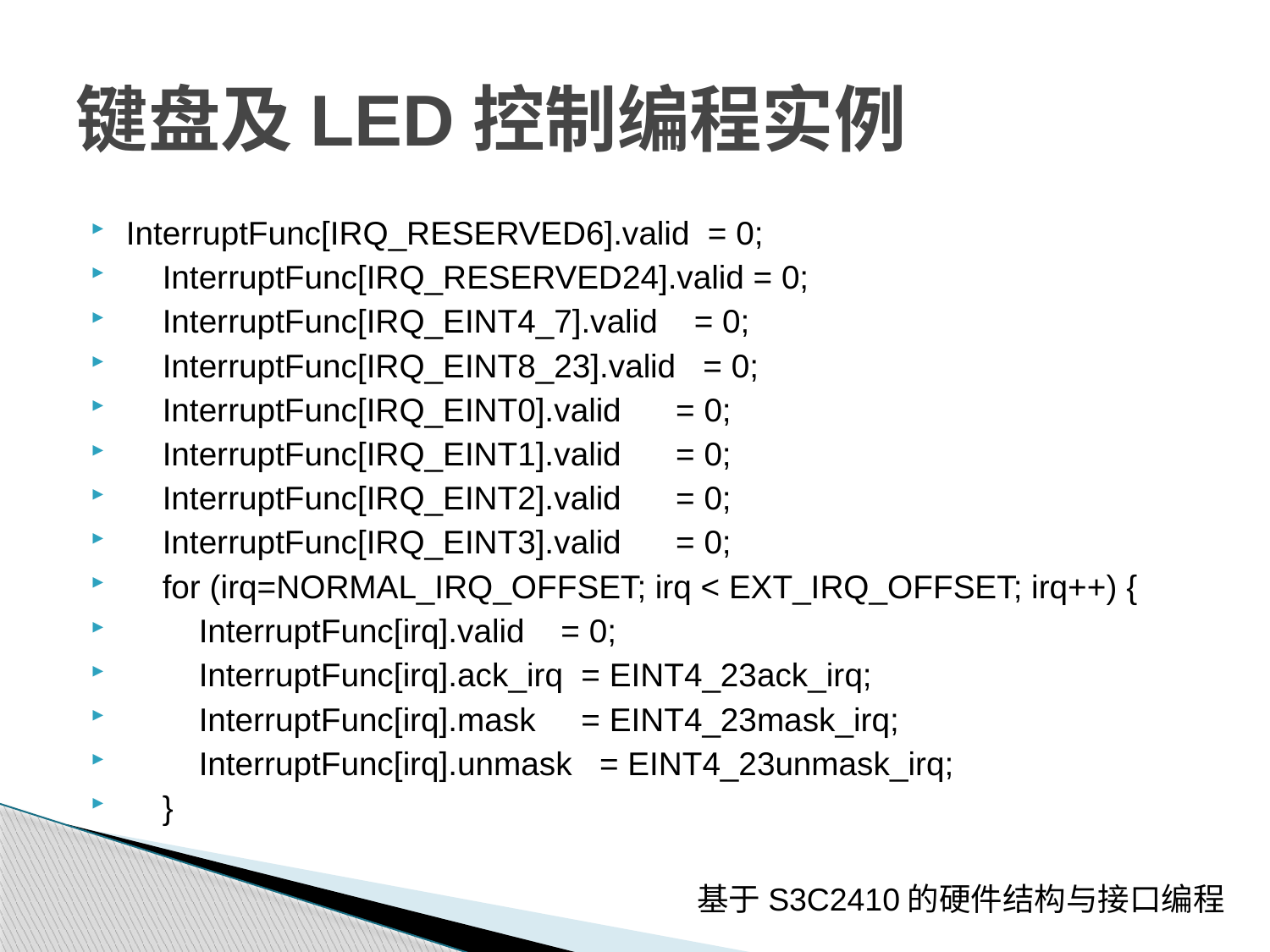

# 键盘及LED控制编程实例
InterruptFunc[IRQ_RESERVED6].valid  = 0;
    InterruptFunc[IRQ_RESERVED24].valid = 0;
    InterruptFunc[IRQ_EINT4_7].valid    = 0;
    InterruptFunc[IRQ_EINT8_23].valid   = 0;
    InterruptFunc[IRQ_EINT0].valid      = 0;
    InterruptFunc[IRQ_EINT1].valid      = 0;
    InterruptFunc[IRQ_EINT2].valid      = 0;
    InterruptFunc[IRQ_EINT3].valid      = 0;
    for (irq=NORMAL_IRQ_OFFSET; irq < EXT_IRQ_OFFSET; irq++) {
        InterruptFunc[irq].valid    = 0;
        InterruptFunc[irq].ack_irq  = EINT4_23ack_irq;
        InterruptFunc[irq].mask     = EINT4_23mask_irq;
        InterruptFunc[irq].unmask   = EINT4_23unmask_irq;
    }

基于S3C2410的硬件结构与接口编程